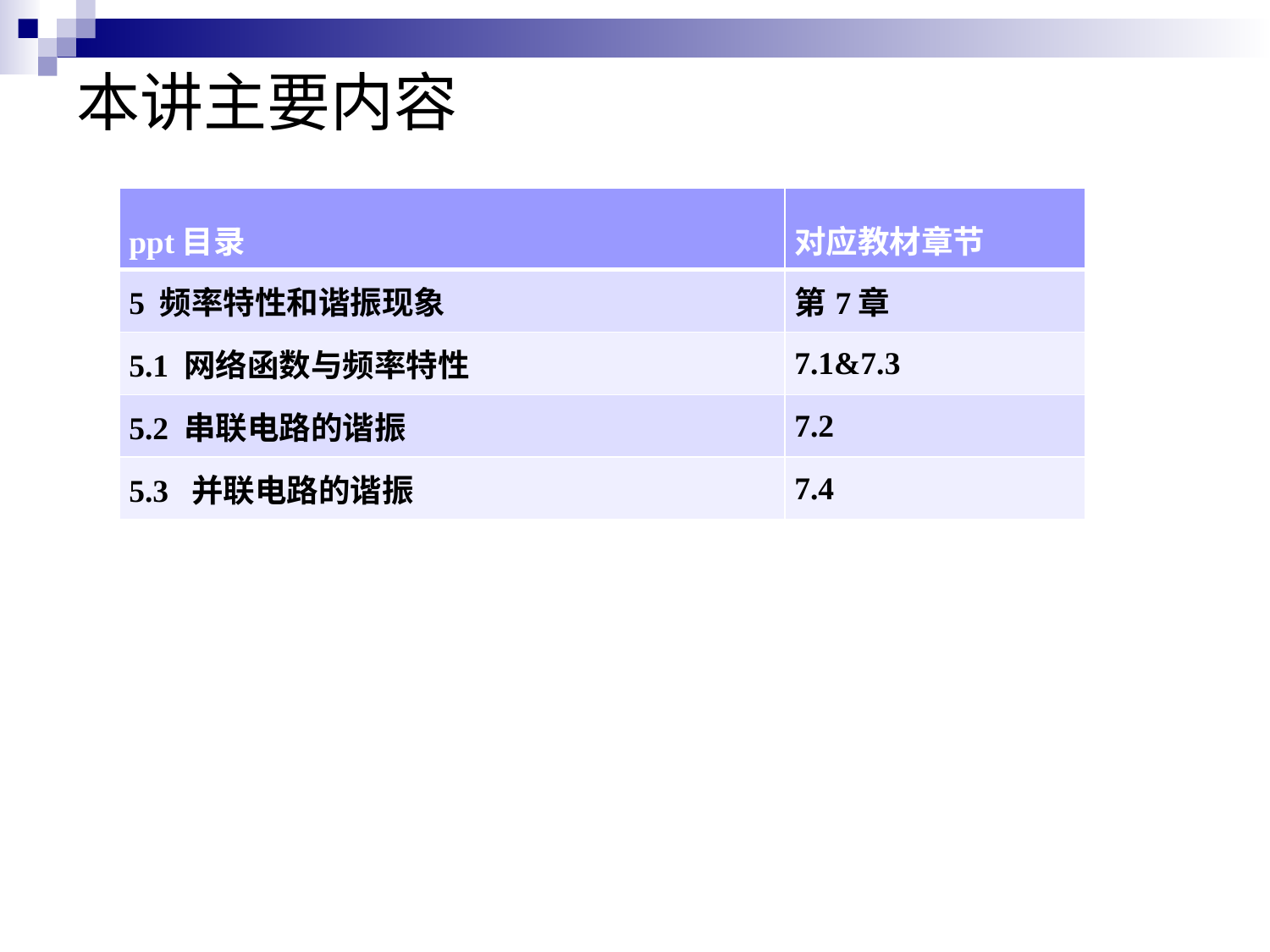

# 本讲主要内容
| ppt目录 | 对应教材章节 |
| --- | --- |
| 5 频率特性和谐振现象 | 第7章 |
| 5.1 网络函数与频率特性 | 7.1&7.3 |
| 5.2 串联电路的谐振 | 7.2 |
| 5.3 并联电路的谐振 | 7.4 |